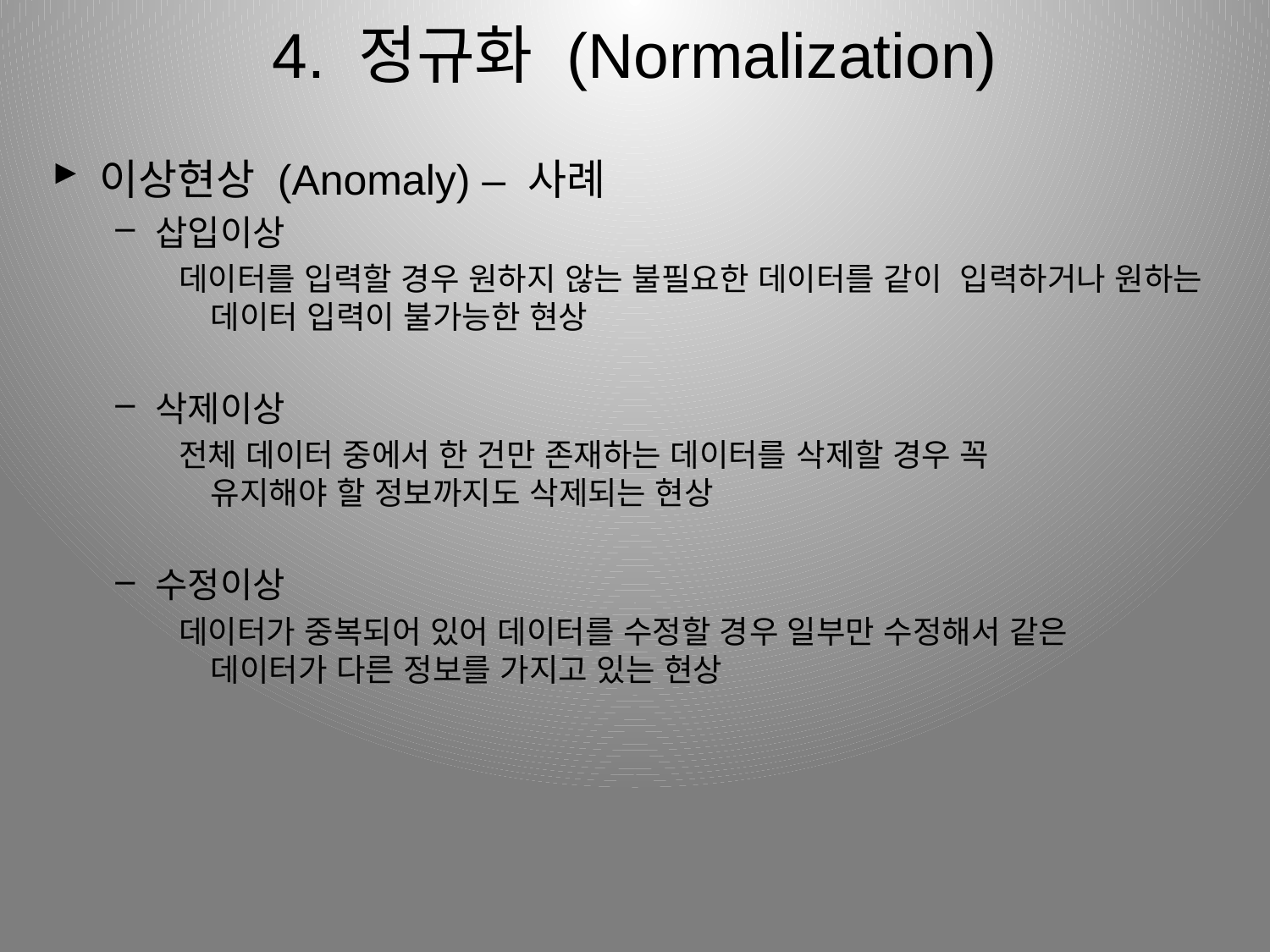

# 4. 정규화 (Normalization)
이상현상 (Anomaly) – 사례
삽입이상
데이터를 입력할 경우 원하지 않는 불필요한 데이터를 같이  입력하거나 원하는 데이터 입력이 불가능한 현상

삭제이상
전체 데이터 중에서 한 건만 존재하는 데이터를 삭제할 경우 꼭
유지해야 할 정보까지도 삭제되는 현상

수정이상
데이터가 중복되어 있어 데이터를 수정할 경우 일부만 수정해서 같은
데이터가 다른 정보를 가지고 있는 현상